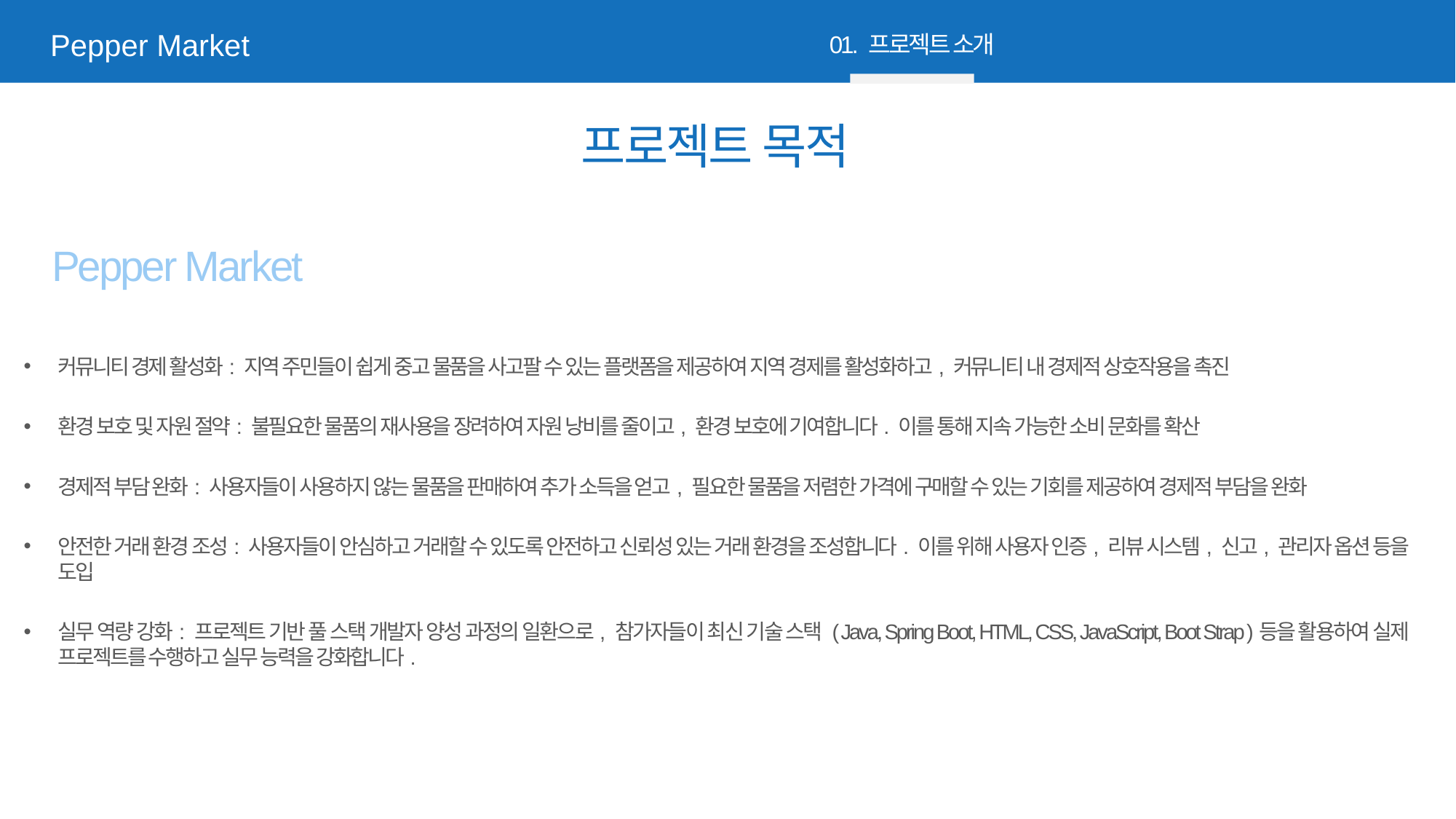

Pepper Market
01. 프로젝트 소개
Brand Logo Is Here

프로젝트 목적
	Pepper Market
커뮤니티 경제 활성화: 지역 주민들이 쉽게 중고 물품을 사고팔 수 있는 플랫폼을 제공하여 지역 경제를 활성화하고, 커뮤니티 내 경제적 상호작용을 촉진

환경 보호 및 자원 절약: 불필요한 물품의 재사용을 장려하여 자원 낭비를 줄이고, 환경 보호에 기여합니다. 이를 통해 지속 가능한 소비 문화를 확산

경제적 부담 완화: 사용자들이 사용하지 않는 물품을 판매하여 추가 소득을 얻고, 필요한 물품을 저렴한 가격에 구매할 수 있는 기회를 제공하여 경제적 부담을 완화

안전한 거래 환경 조성: 사용자들이 안심하고 거래할 수 있도록 안전하고 신뢰성 있는 거래 환경을 조성합니다. 이를 위해 사용자 인증, 리뷰 시스템, 신고, 관리자 옵션 등을 도입

실무 역량 강화: 프로젝트 기반 풀 스택 개발자 양성 과정의 일환으로, 참가자들이 최신 기술 스택 ( Java, Spring Boot, HTML, CSS, JavaScript, Boot Strap )등을 활용하여 실제 프로젝트를 수행하고 실무 능력을 강화합니다.